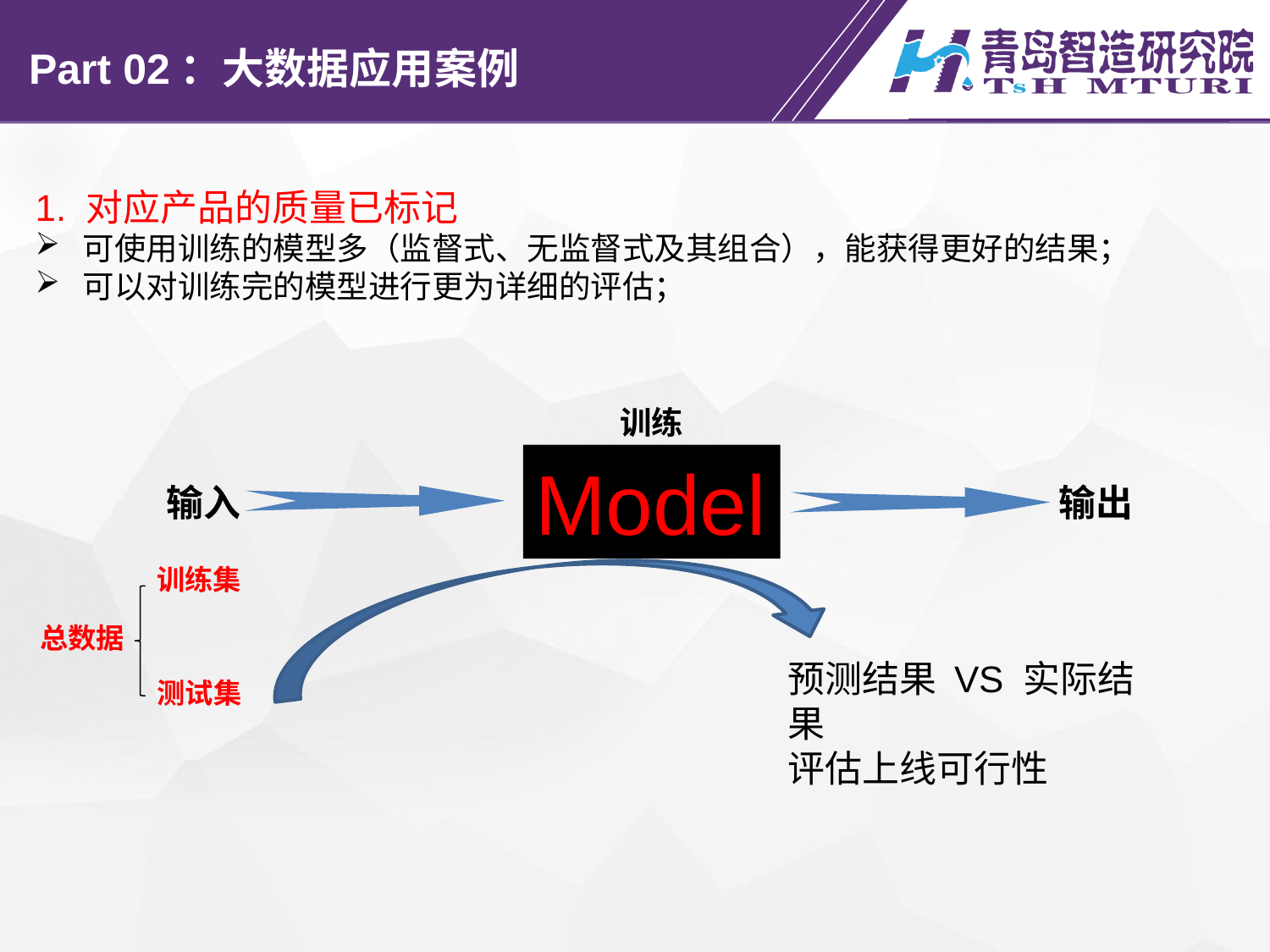

Part 02：大数据应用案例
1. 对应产品的质量已标记
可使用训练的模型多（监督式、无监督式及其组合），能获得更好的结果；
可以对训练完的模型进行更为详细的评估；
训练
Model
输入
输出

训练集

总数据
预测结果 VS 实际结果
评估上线可行性
测试集